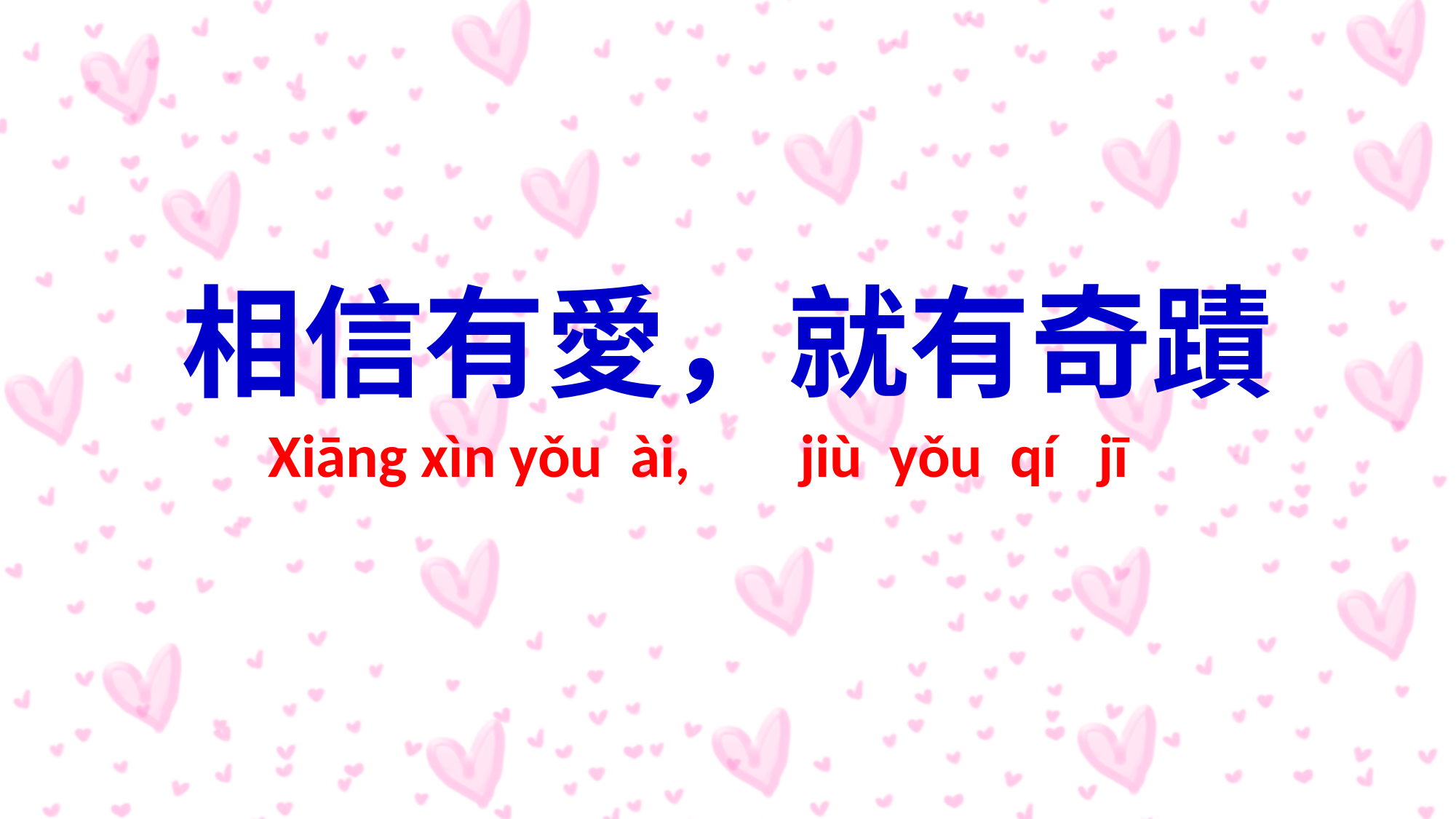

# 相信有愛，就有奇蹟
Xiāng xìn yǒu  ài,        jiù  yǒu  qí   jī